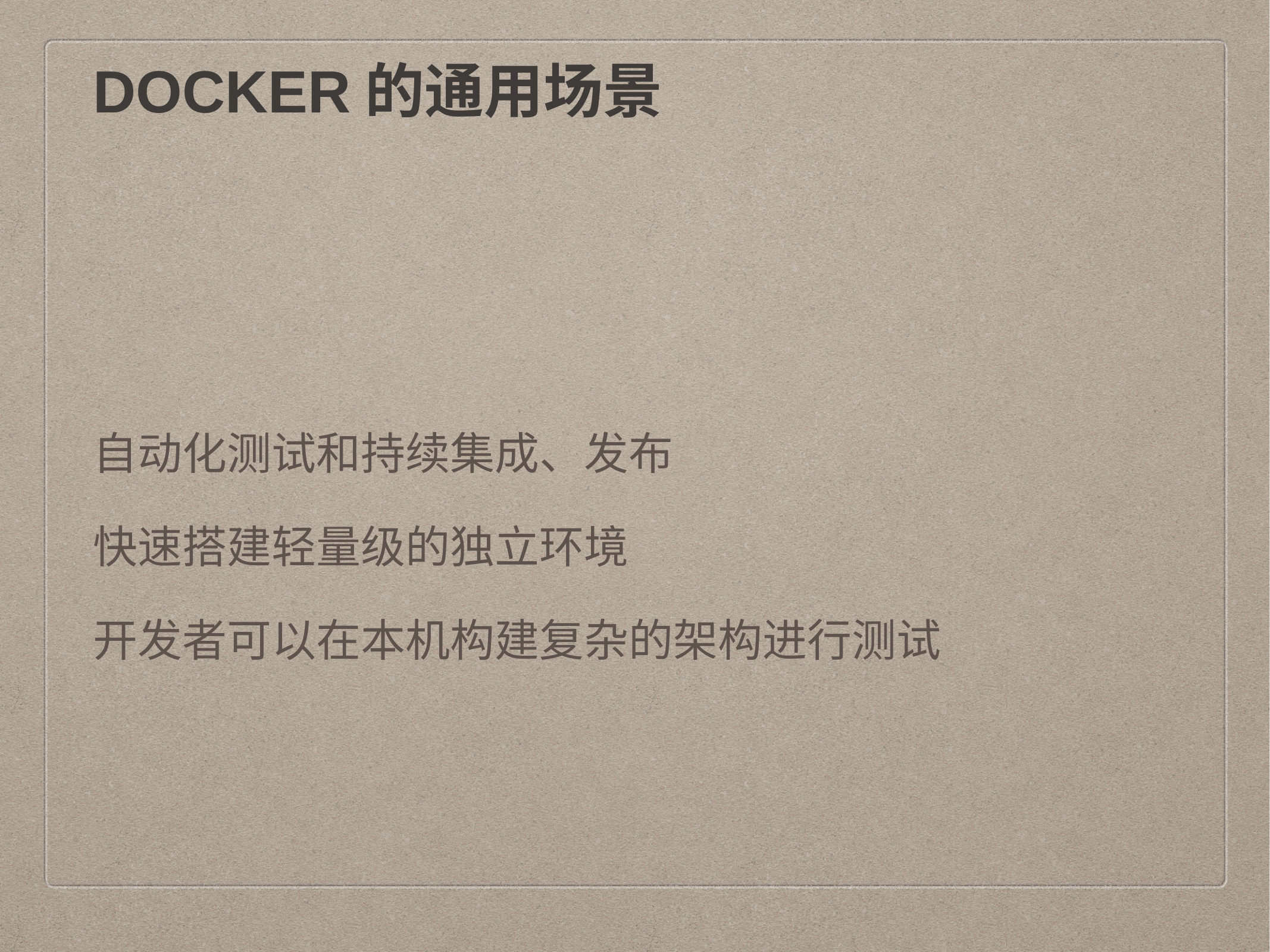

# DOCKER的通用场景
自动化测试和持续集成、发布
快速搭建轻量级的独立环境
开发者可以在本机构建复杂的架构进行测试